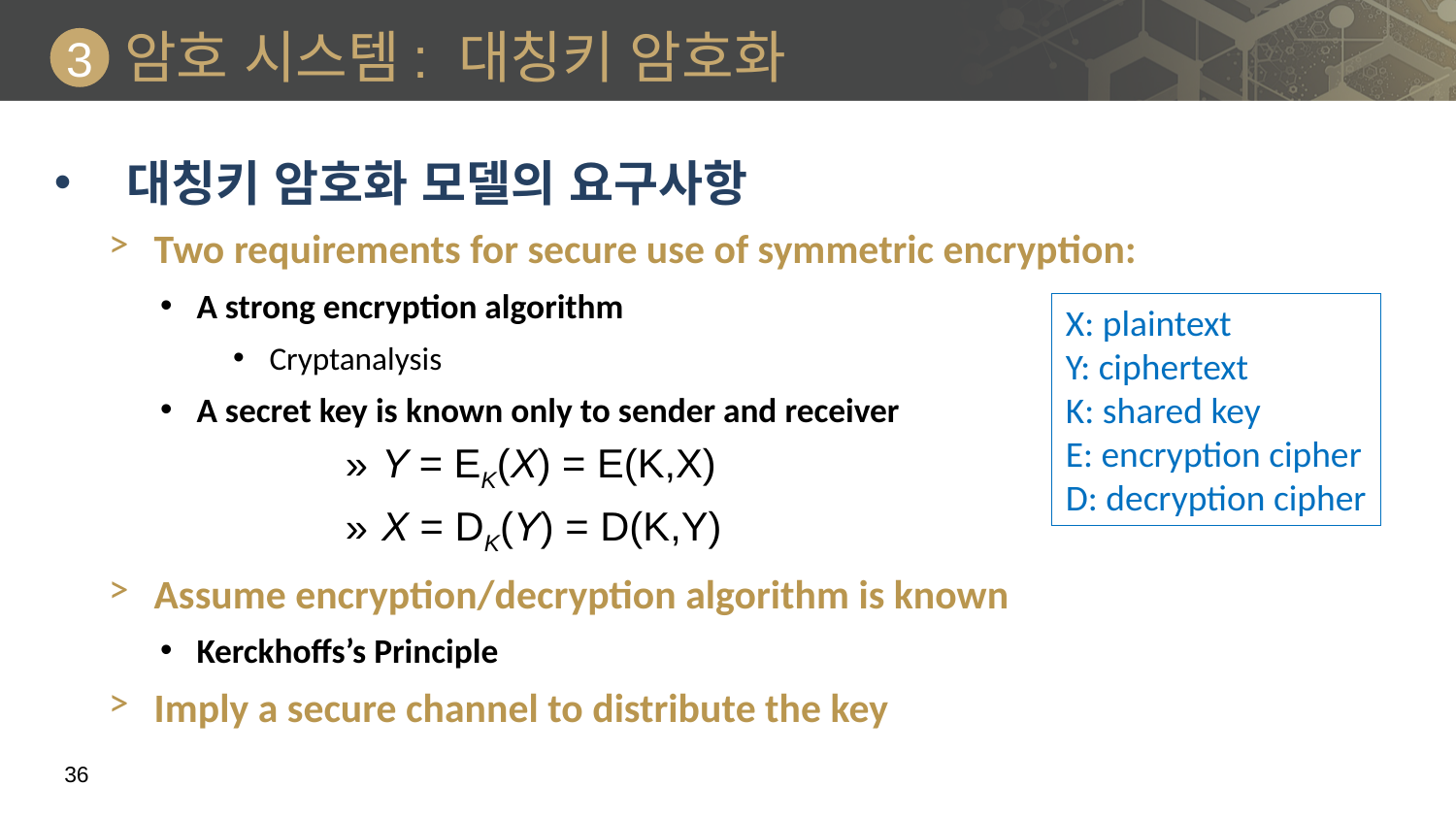

# 암호 시스템: 대칭키 암호화
3
대칭키 암호화 모델의 요구사항
Two requirements for secure use of symmetric encryption:
A strong encryption algorithm
Cryptanalysis
A secret key is known only to sender and receiver
Y = EK(X) = E(K,X)
X = DK(Y) = D(K,Y)
Assume encryption/decryption algorithm is known
Kerckhoffs’s Principle
Imply a secure channel to distribute the key

X: plaintext
Y: ciphertext
K: shared key
E: encryption cipher
D: decryption cipher
36